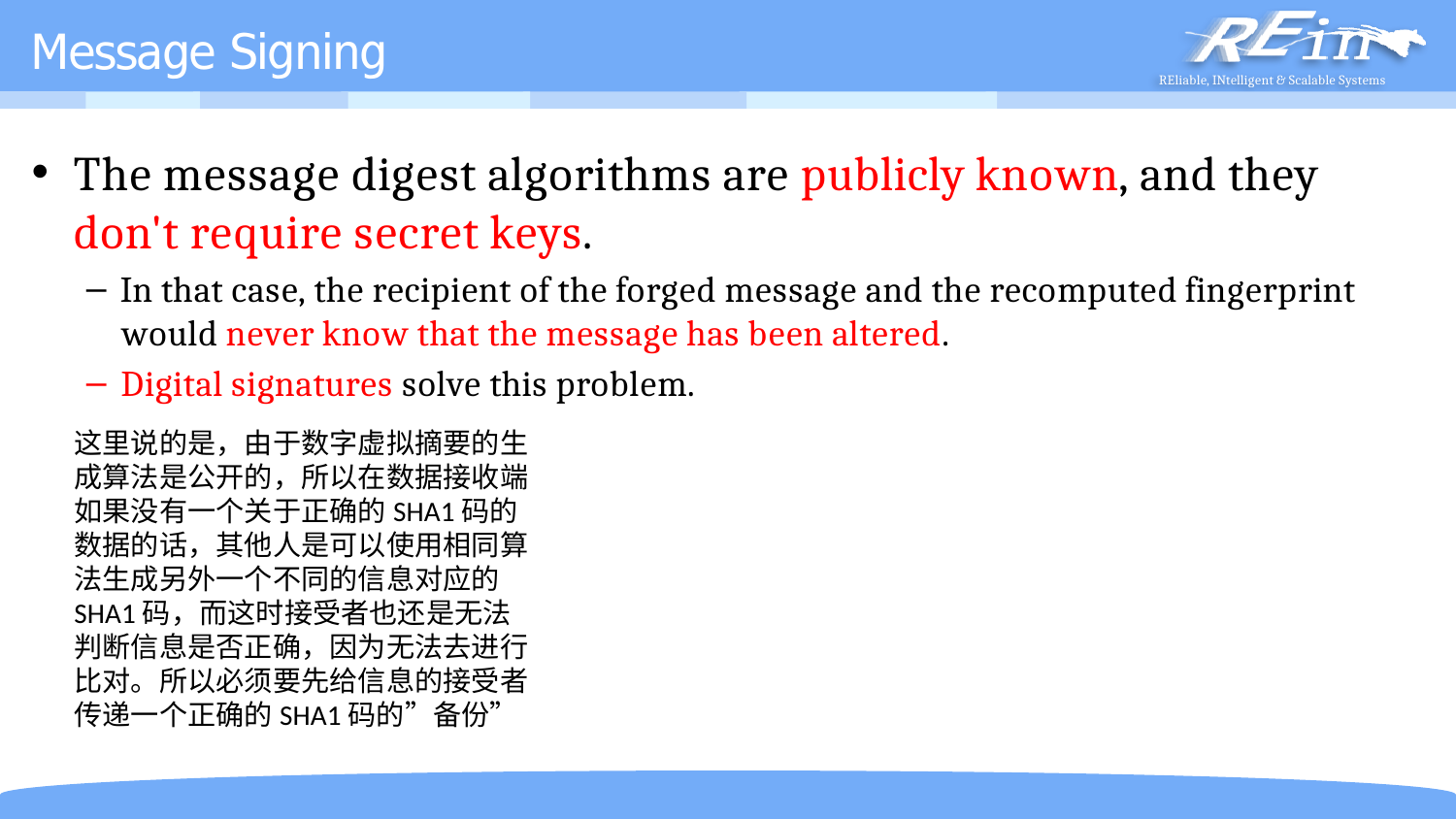

# Message Signing
The message digest algorithms are publicly known, and they don't require secret keys.
In that case, the recipient of the forged message and the recomputed fingerprint would never know that the message has been altered.
Digital signatures solve this problem.

这里说的是，由于数字虚拟摘要的生成算法是公开的，所以在数据接收端如果没有一个关于正确的SHA1码的数据的话，其他人是可以使用相同算法生成另外一个不同的信息对应的SHA1码，而这时接受者也还是无法判断信息是否正确，因为无法去进行比对。所以必须要先给信息的接受者传递一个正确的SHA1码的”备份”
22